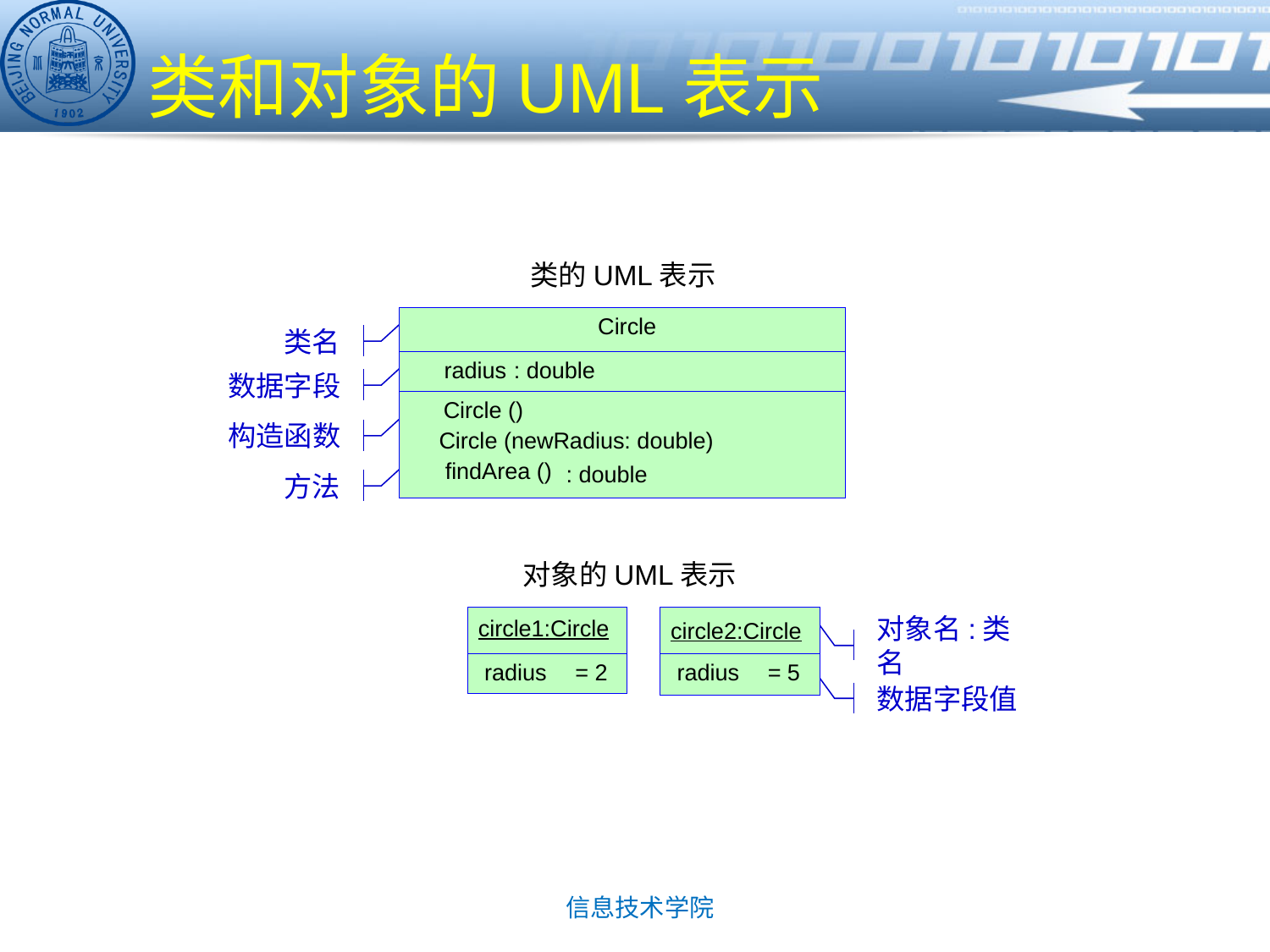

# 类和对象的UML表示
类的UML表示

Circle

radius
: double

Circle ()

Circle (newRadius: double)

findArea ()
: double
类名
数据字段
构造函数
方法
对象的UML表示

circle1:Circle
circle2:Circle

radius
 = 2
radius
 = 5
对象名:类名
数据字段值
7